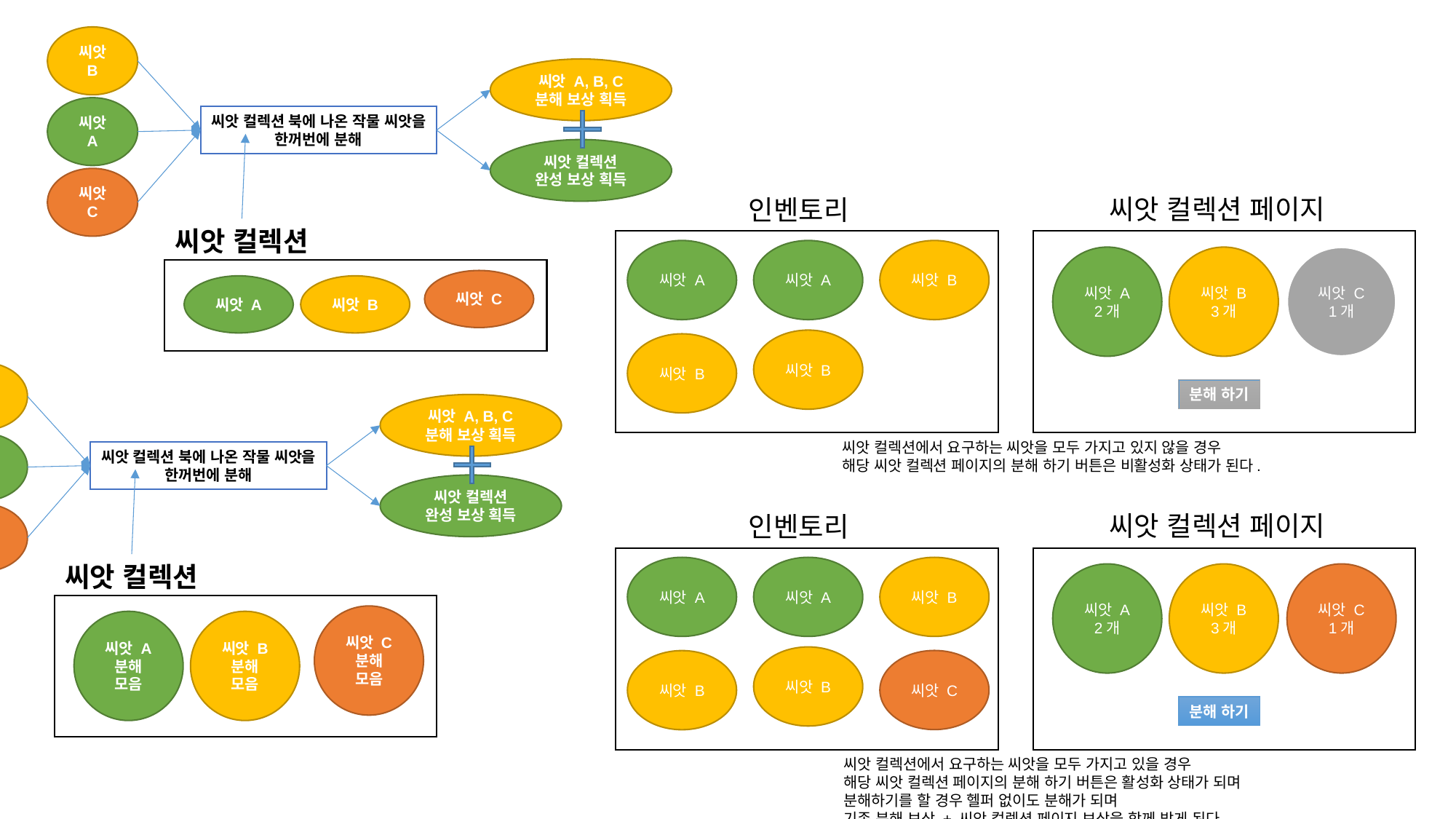

씨앗 B
씨앗 A, B, C
분해 보상 획득
씨앗 A

씨앗 컬렉션 북에 나온 작물 씨앗을
한꺼번에 분해
씨앗 컬렉션
완성 보상 획득
씨앗 C
씨앗 컬렉션

씨앗 C
씨앗 A
씨앗 B
씨앗 컬렉션 페이지
인벤토리

씨앗 A
씨앗 A
씨앗 B
씨앗 A
2개
씨앗 B
3개
씨앗 C
1개
씨앗 B
씨앗 B
분해 하기
씨앗 컬렉션에서 요구하는 씨앗을 모두 가지고 있지 않을 경우
해당 씨앗 컬렉션 페이지의 분해 하기 버튼은 비활성화 상태가 된다.
씨앗 B
씨앗 A, B, C
분해 보상 획득
씨앗 A

씨앗 컬렉션 북에 나온 작물 씨앗을
한꺼번에 분해
씨앗 컬렉션
완성 보상 획득
씨앗 C
씨앗 컬렉션

씨앗 C
분해 모음
씨앗 A
분해 모음
씨앗 B
분해 모음
씨앗 컬렉션 페이지
인벤토리

씨앗 A
씨앗 A
씨앗 B
씨앗 A
2개
씨앗 B
3개
씨앗 C
1개
씨앗 B
씨앗 B
분해 하기
씨앗 컬렉션에서 요구하는 씨앗을 모두 가지고 있을 경우
해당 씨앗 컬렉션 페이지의 분해 하기 버튼은 활성화 상태가 되며
분해하기를 할 경우 헬퍼 없이도 분해가 되며
기존 분해 보상 + 씨앗 컬렉션 페이지 보상을 함께 받게 된다.
씨앗 C